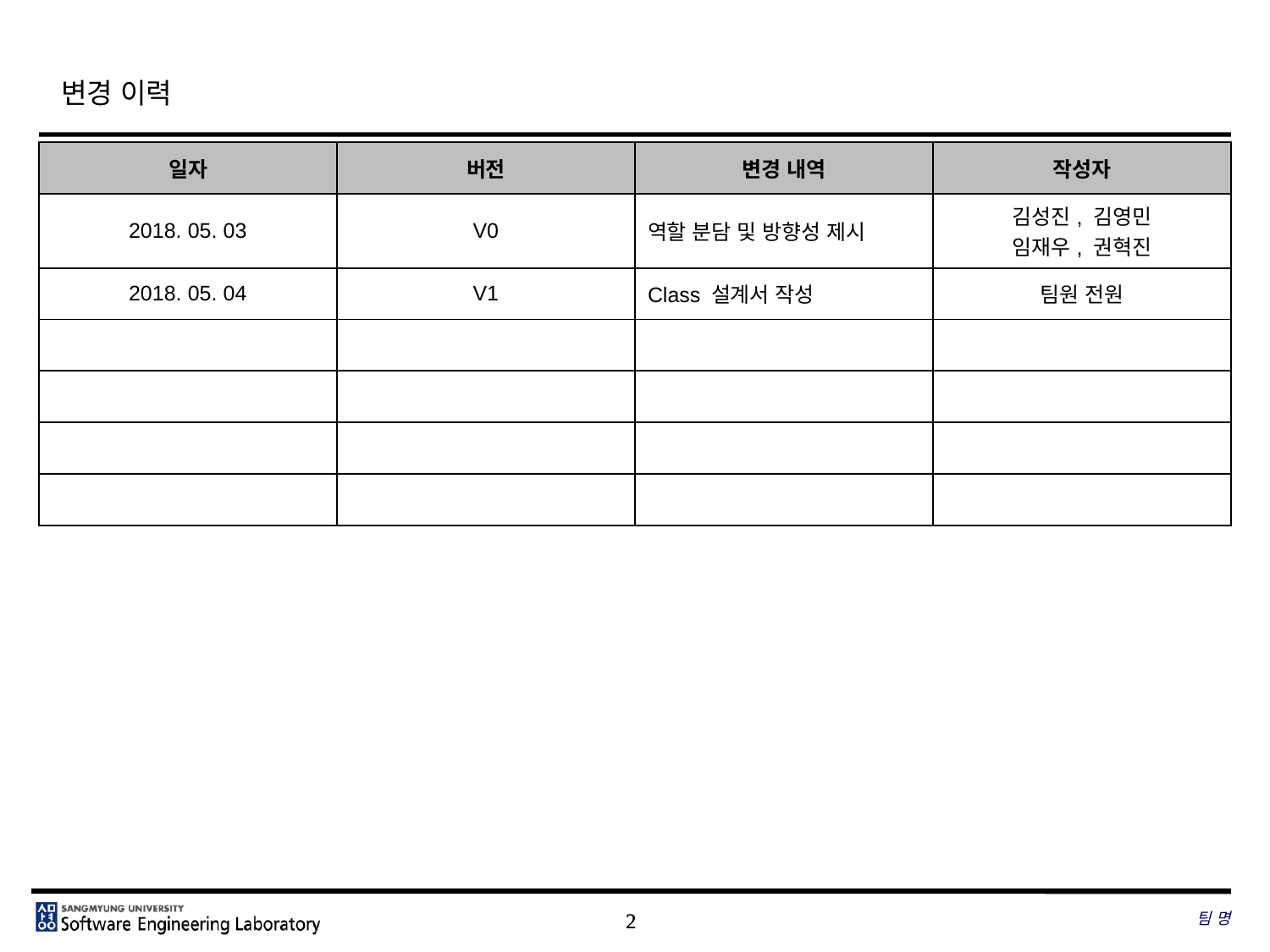

# 변경 이력
| 일자 | 버전 | 변경 내역 | 작성자 |
| --- | --- | --- | --- |
| 2018. 05. 03 | V0 | 역할 분담 및 방향성 제시 | 김성진, 김영민 임재우, 권혁진 |
| 2018. 05. 04 | V1 | Class 설계서 작성 | 팀원 전원 |
|  |  |  |  |
|  |  |  |  |
|  |  |  |  |
|  |  |  |  |
팀 명